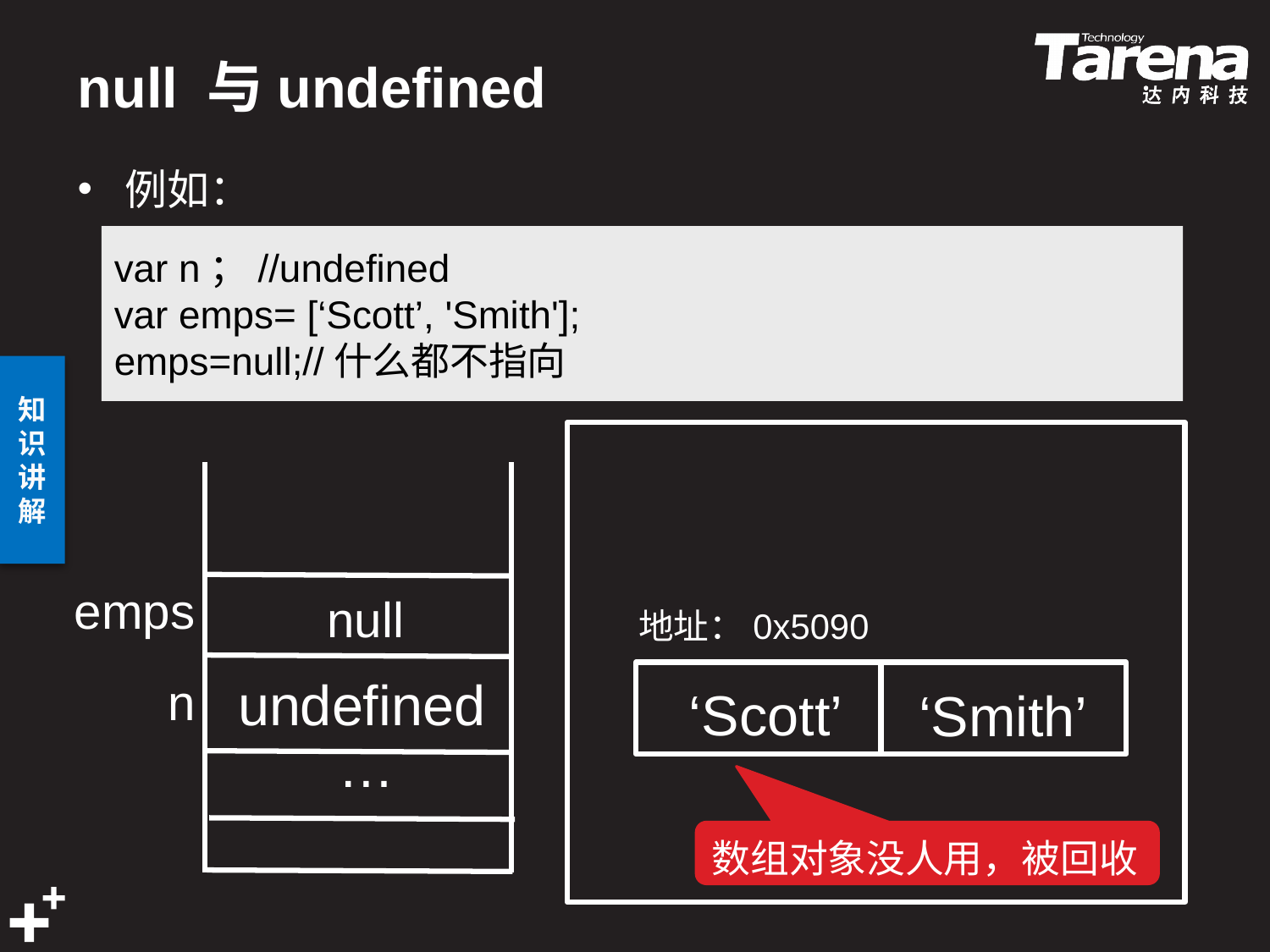

# null 与undefined
例如：
var n；//undefined
var emps= [‘Scott’, 'Smith'];
emps=null;//什么都不指向

emps
null
地址：0x5090

undefined
n
‘Scott’
‘Smith’
…
数组对象没人用，被回收